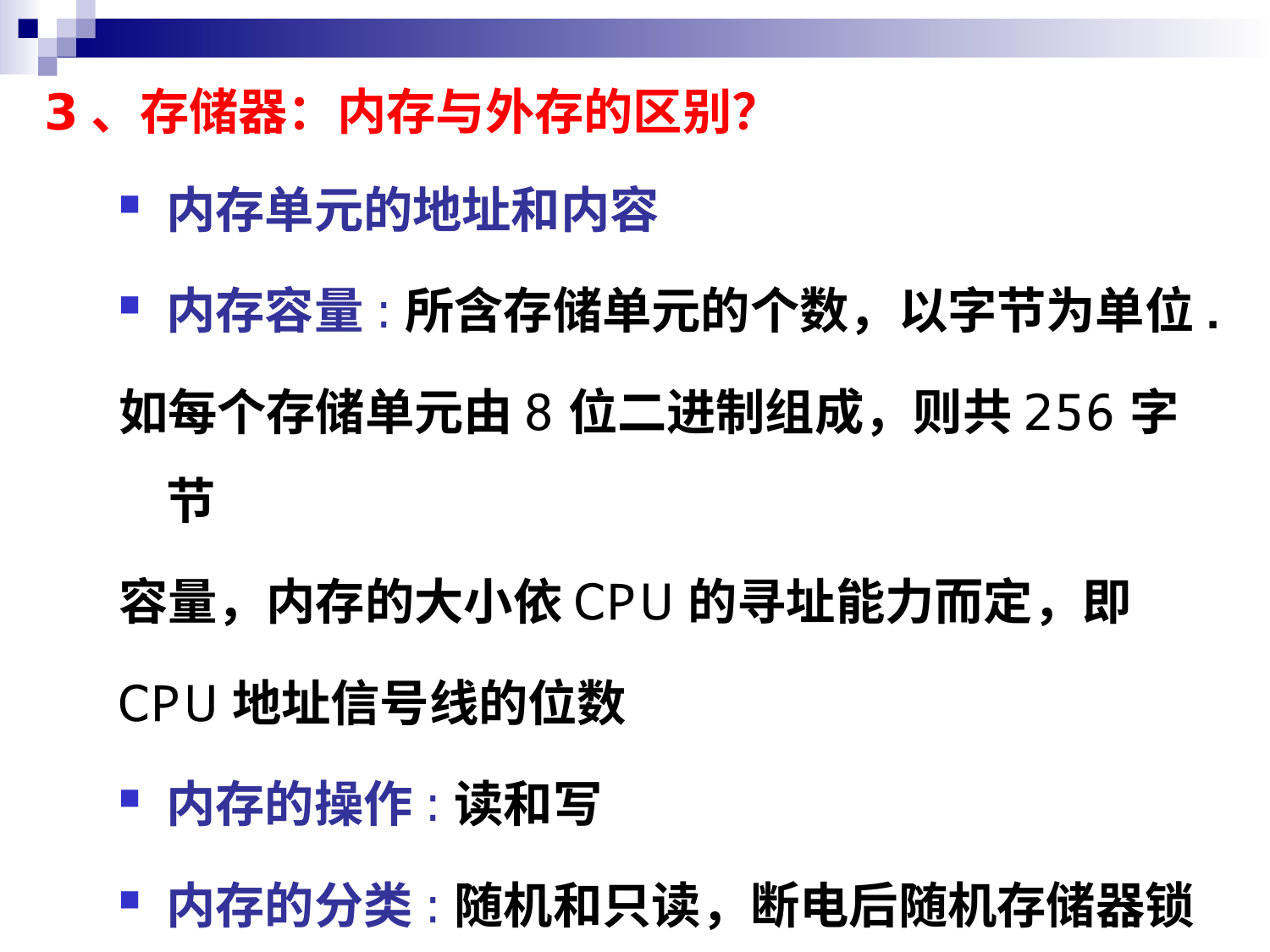

3、存储器：内存与外存的区别？
内存单元的地址和内容
内存容量:所含存储单元的个数，以字节为单位.
如每个存储单元由8位二进制组成，则共256字节
容量，内存的大小依CPU的寻址能力而定，即
CPU地址信号线的位数
内存的操作:读和写
内存的分类:随机和只读，断电后随机存储器锁存信息丢失